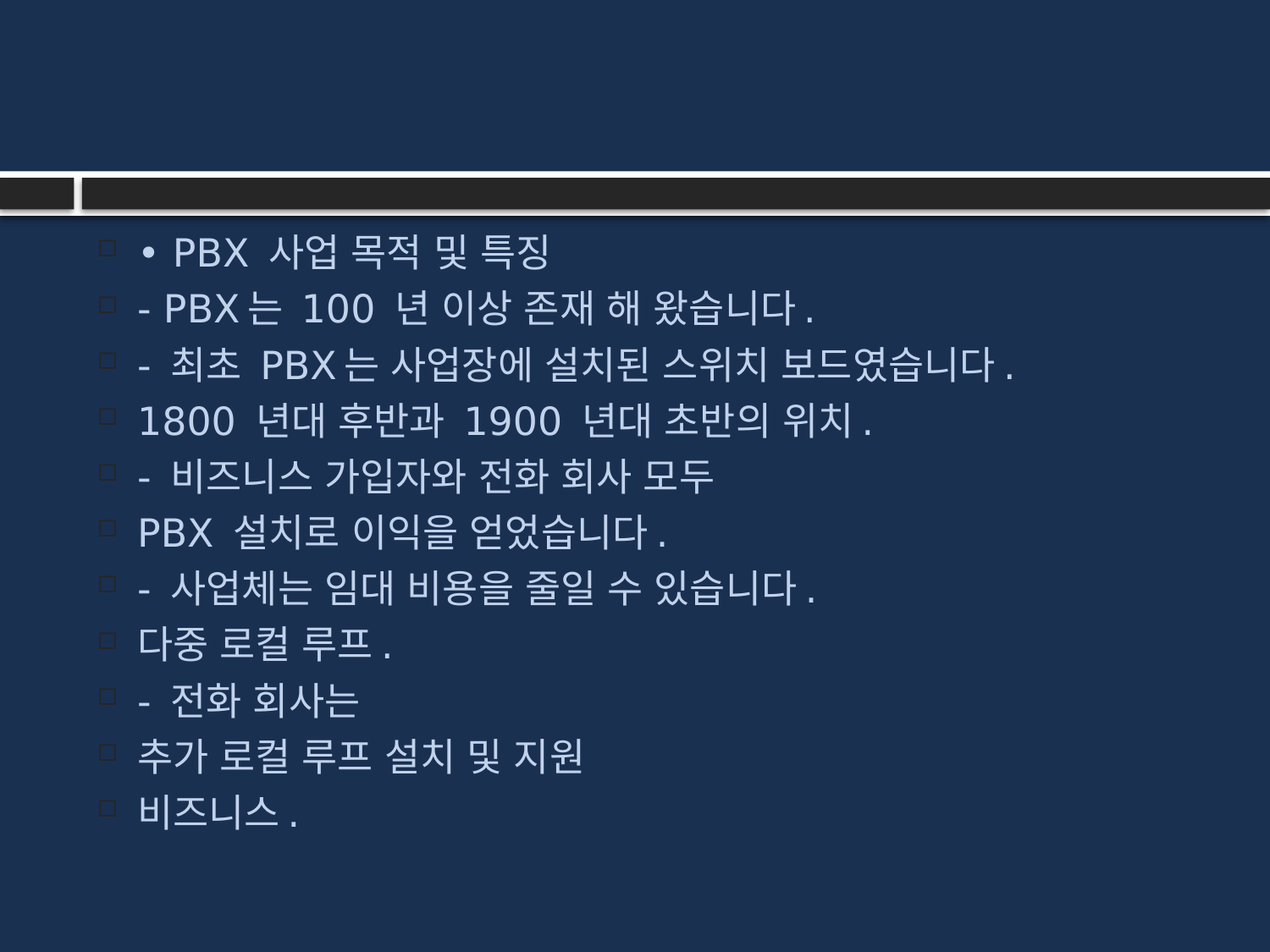

#
• PBX 사업 목적 및 특징
- PBX는 100 년 이상 존재 해 왔습니다.
- 최초 PBX는 사업장에 설치된 스위치 보드였습니다.
1800 년대 후반과 1900 년대 초반의 위치.
- 비즈니스 가입자와 전화 회사 모두
PBX 설치로 이익을 얻었습니다.
- 사업체는 임대 비용을 줄일 수 있습니다.
다중 로컬 루프.
- 전화 회사는
추가 로컬 루프 설치 및 지원
비즈니스.